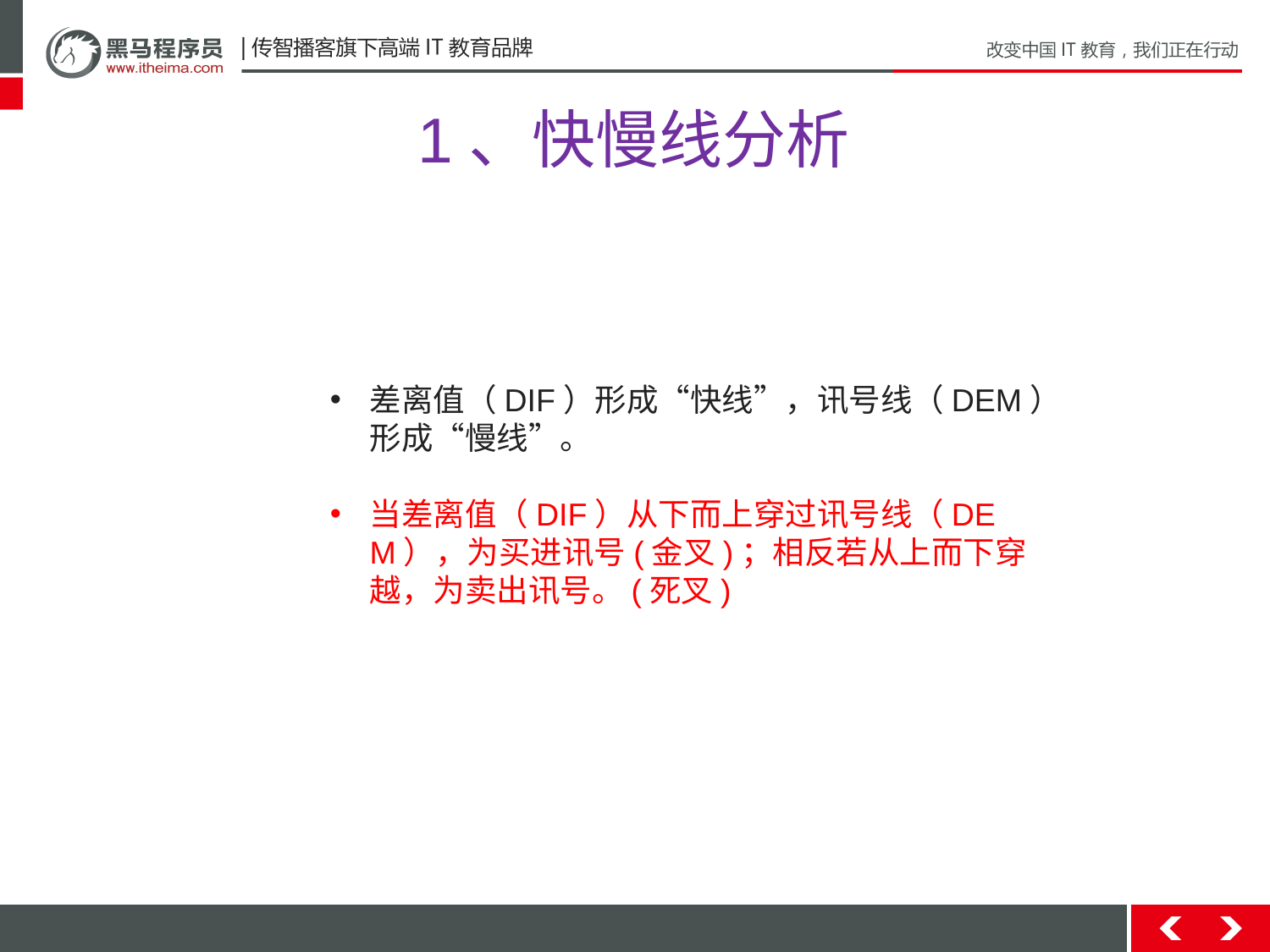

# 1、快慢线分析
差离值（DIF）形成“快线”，讯号线（DEM）形成“慢线”。

当差离值（DIF）从下而上穿过讯号线（DEM），为买进讯号(金叉)；相反若从上而下穿越，为卖出讯号。(死叉)